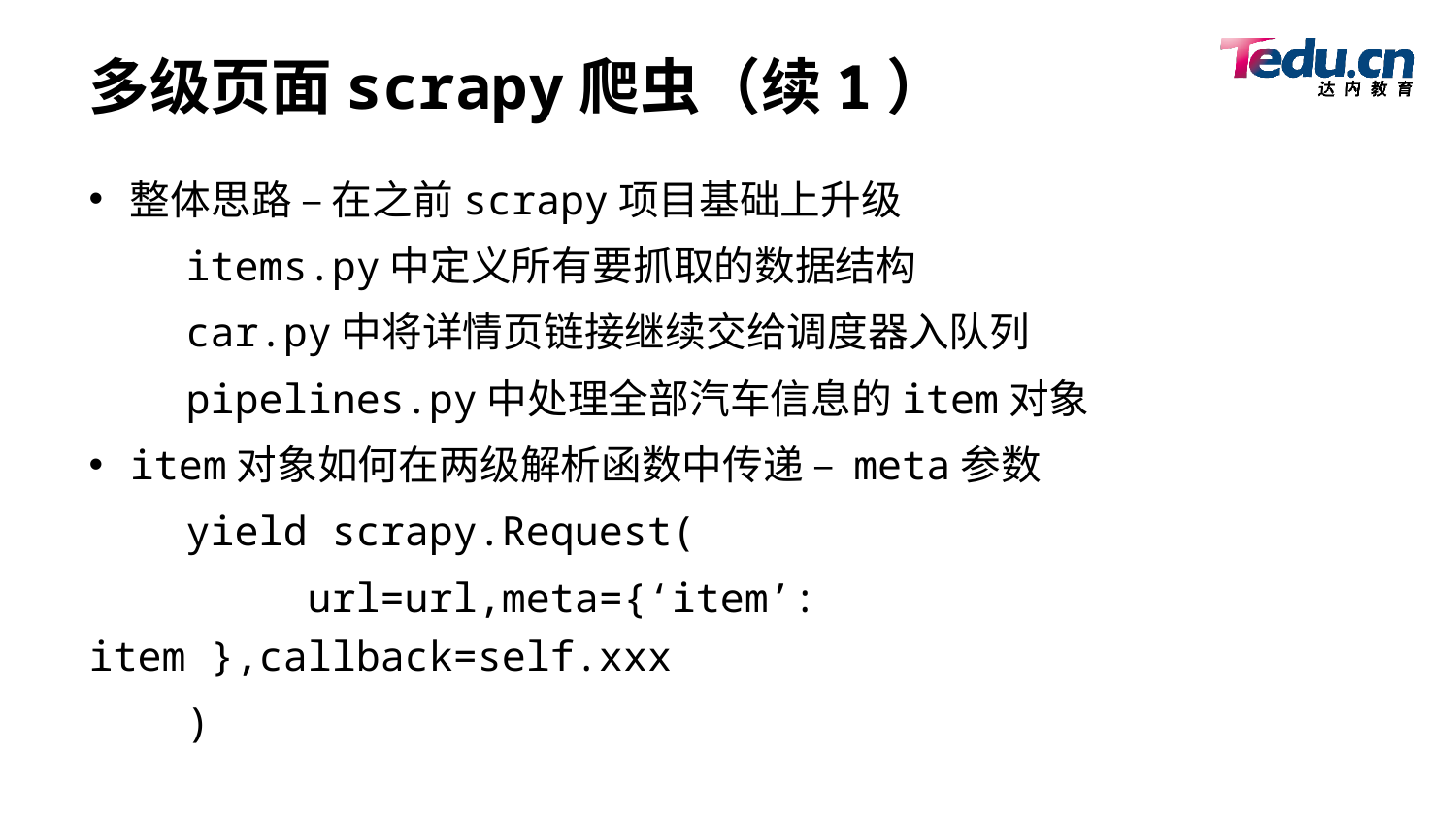

# 多级页面scrapy爬虫（续1）
整体思路 – 在之前scrapy项目基础上升级
    items.py中定义所有要抓取的数据结构
    car.py中将详情页链接继续交给调度器入队列
    pipelines.py中处理全部汽车信息的item对象
item对象如何在两级解析函数中传递 – meta参数
    yield scrapy.Request(
         url=url,meta={‘item’: item },callback=self.xxx
    )